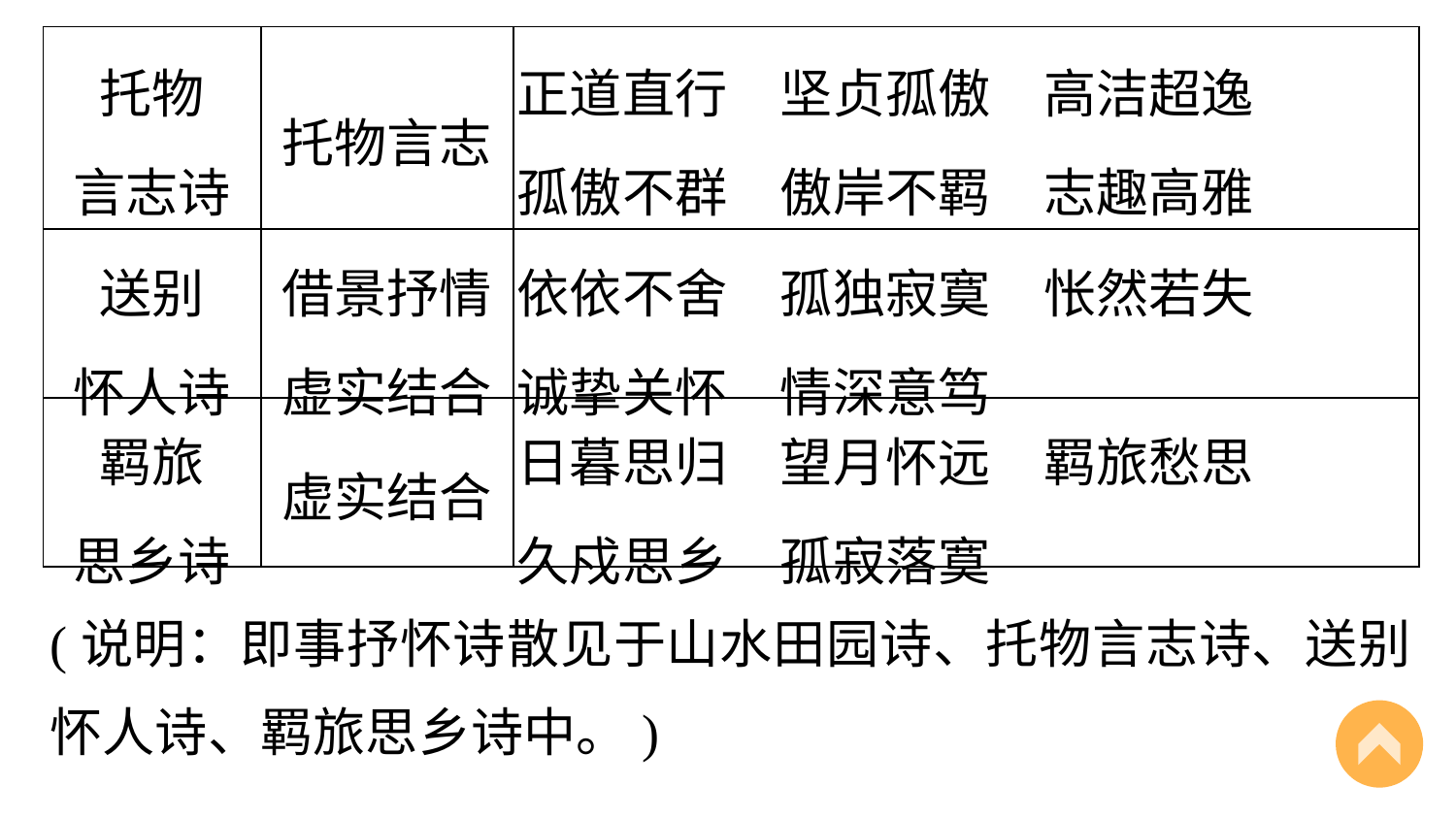

| 托物 言志诗 | 托物言志 | 正道直行　坚贞孤傲　高洁超逸 孤傲不群　傲岸不羁　志趣高雅 |
| --- | --- | --- |
| 送别 怀人诗 | 借景抒情 虚实结合 | 依依不舍　孤独寂寞　怅然若失 诚挚关怀　情深意笃 |
| 羁旅 思乡诗 | 虚实结合 | 日暮思归　望月怀远　羁旅愁思 久戍思乡　孤寂落寞 |
(说明：即事抒怀诗散见于山水田园诗、托物言志诗、送别怀人诗、羁旅思乡诗中。)